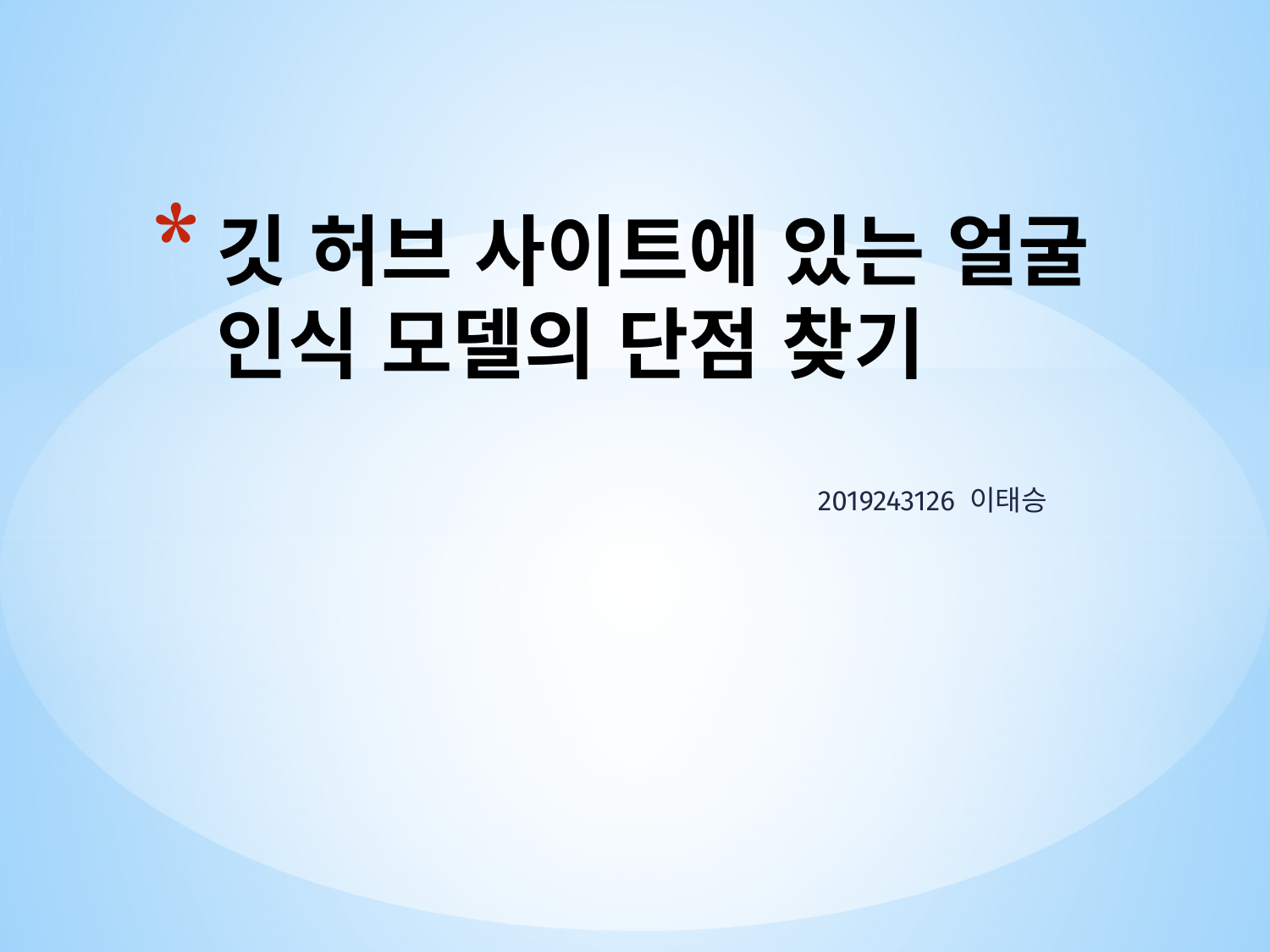

# 깃 허브 사이트에 있는 얼굴 인식 모델의 단점 찾기
2019243126 이태승